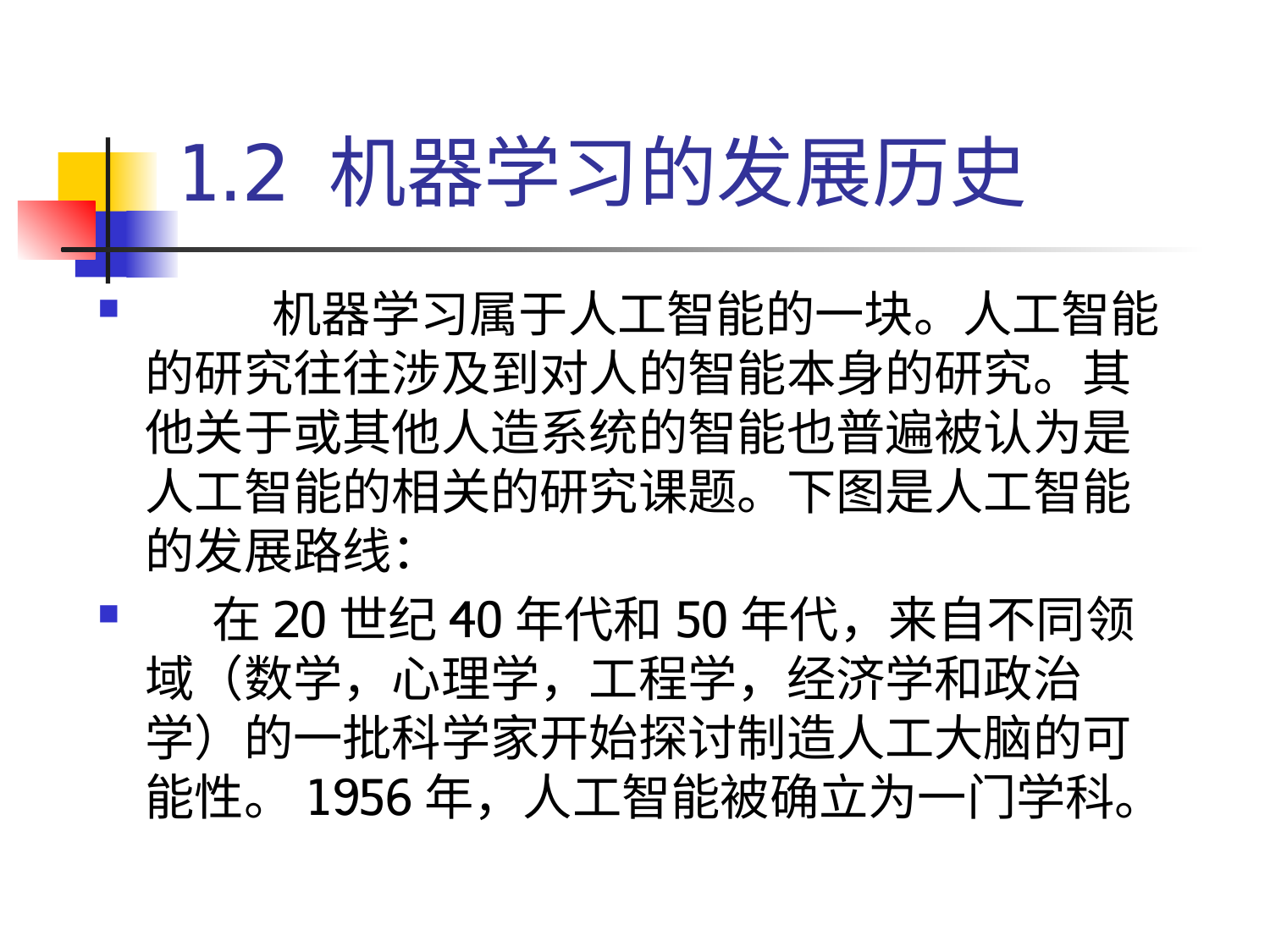

# 1.2 机器学习的发展历史
 	机器学习属于人工智能的一块。人工智能的研究往往涉及到对人的智能本身的研究。其他关于或其他人造系统的智能也普遍被认为是人工智能的相关的研究课题。下图是人工智能的发展路线：
     在20世纪40年代和50年代，来自不同领域（数学，心理学，工程学，经济学和政治学）的一批科学家开始探讨制造人工大脑的可能性。1956年，人工智能被确立为一门学科。